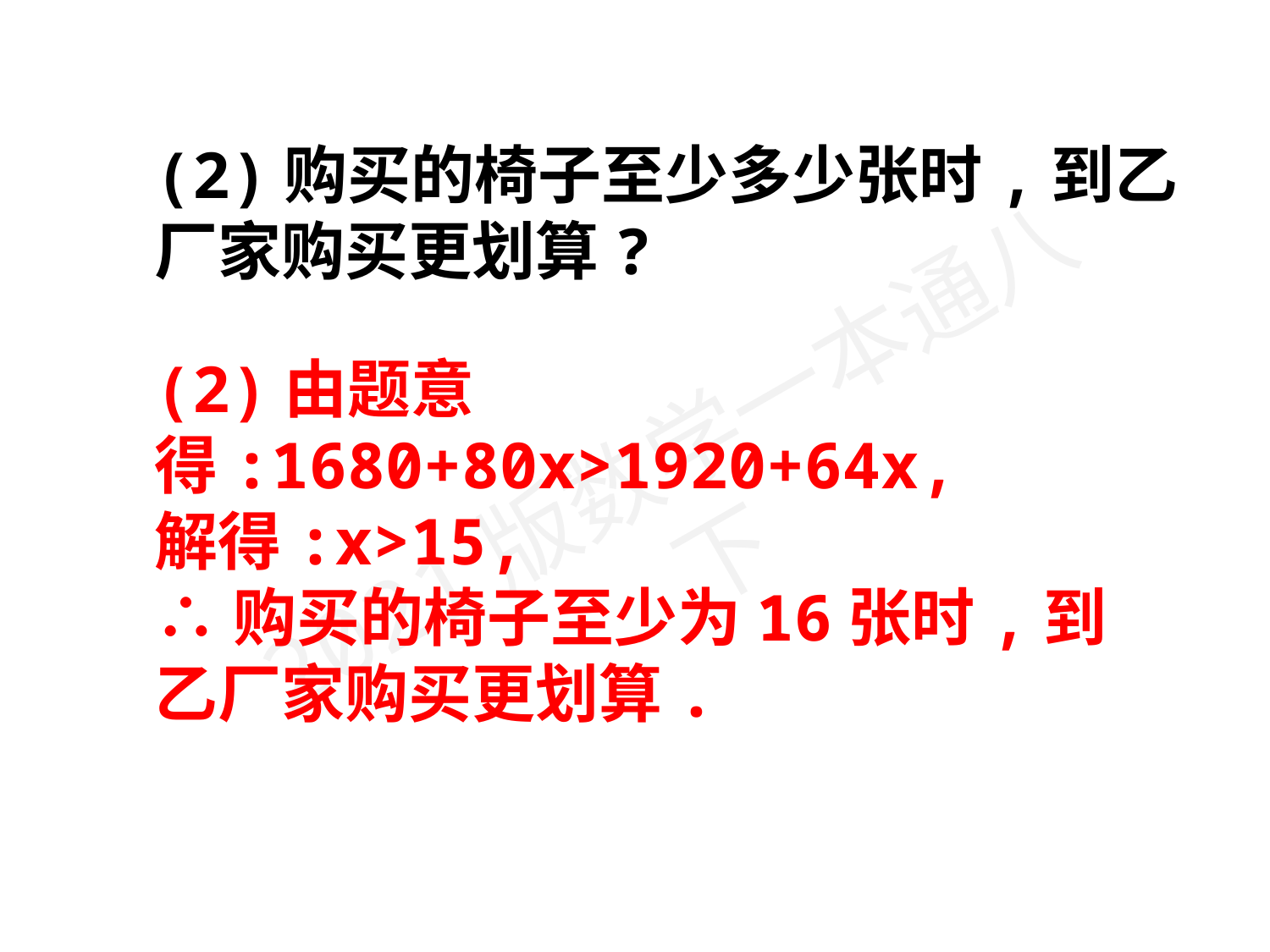

(2)购买的椅子至少多少张时,到乙厂家购买更划算?
(2)由题意得:1680+80x>1920+64x,
解得:x>15,
∴购买的椅子至少为16张时,到乙厂家购买更划算.